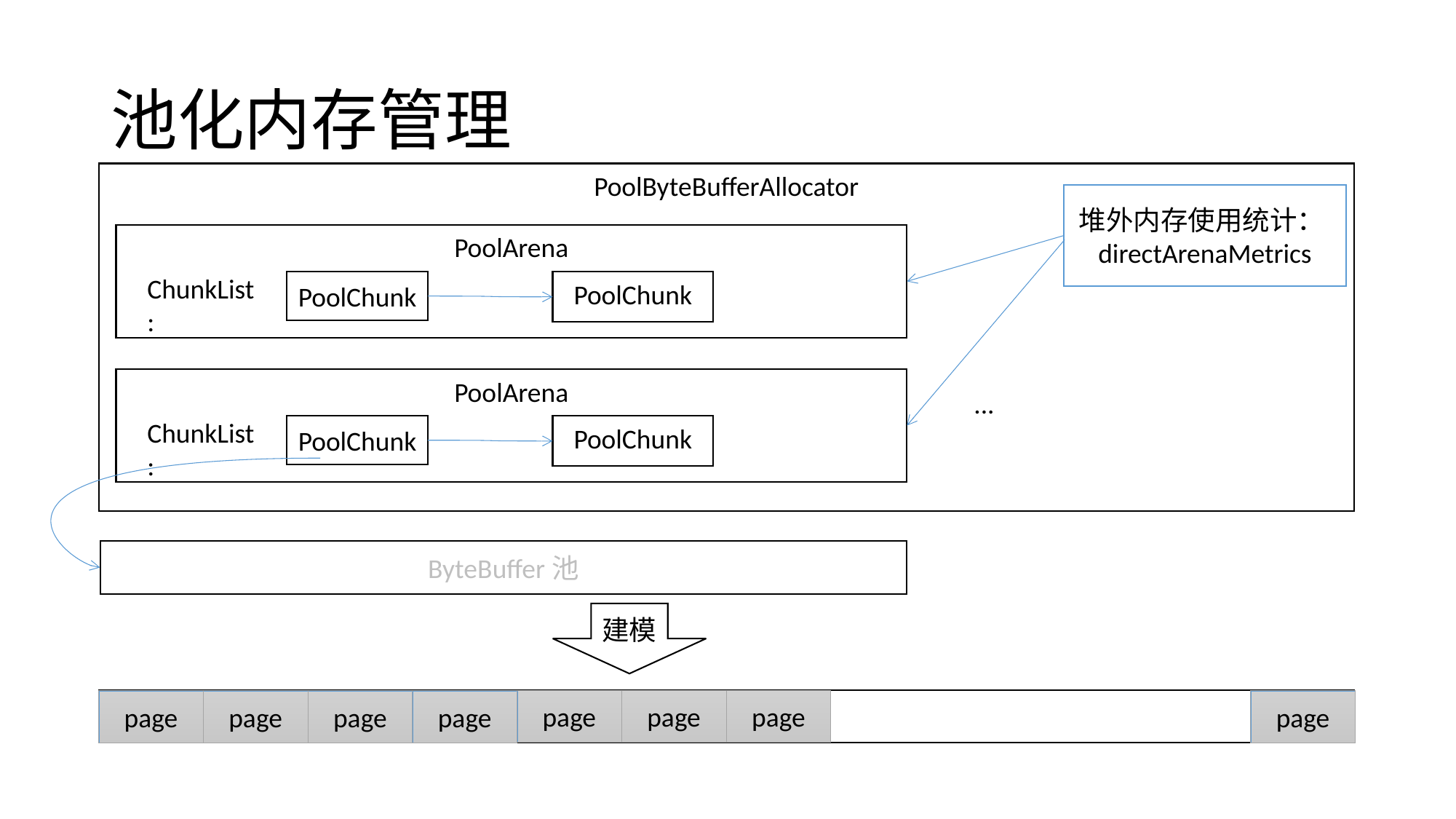

# 池化内存管理
PoolByteBufferAllocator

堆外内存使用统计：directArenaMetrics
PoolArena
ChunkList:
PoolChunk
PoolChunk
PoolArena
...
ChunkList:
PoolChunk
PoolChunk
ByteBuffer池
建模
ByteBuffer池
page
page
page
page
page
page
page
page